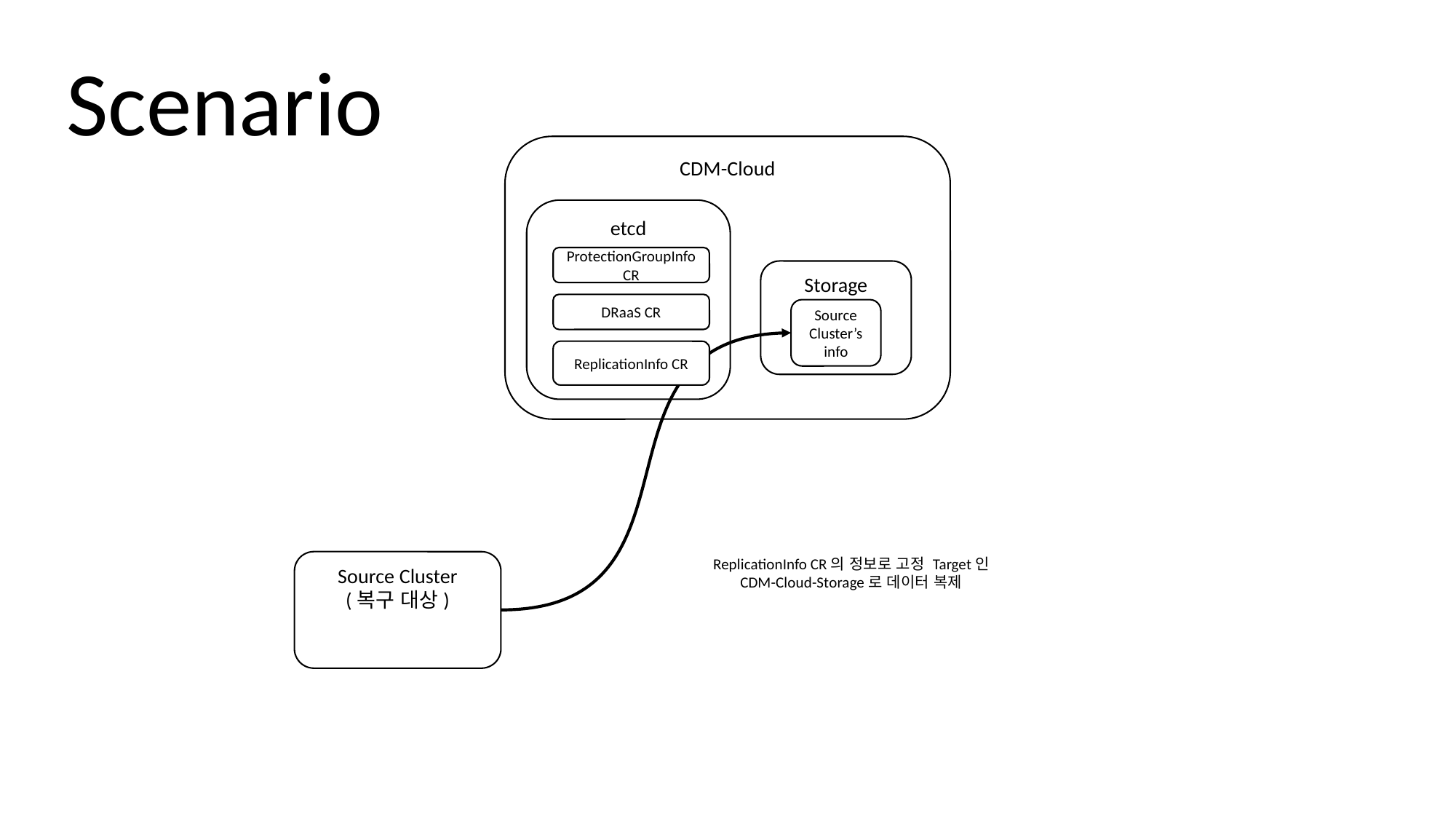

Scenario
CDM-Cloud
etcd
ProtectionGroupInfoCR
Storage
DRaaS CR
Source Cluster’s info
ReplicationInfo CR
ReplicationInfo CR의 정보로 고정 Target인
CDM-Cloud-Storage로 데이터 복제
Source Cluster
(복구 대상)